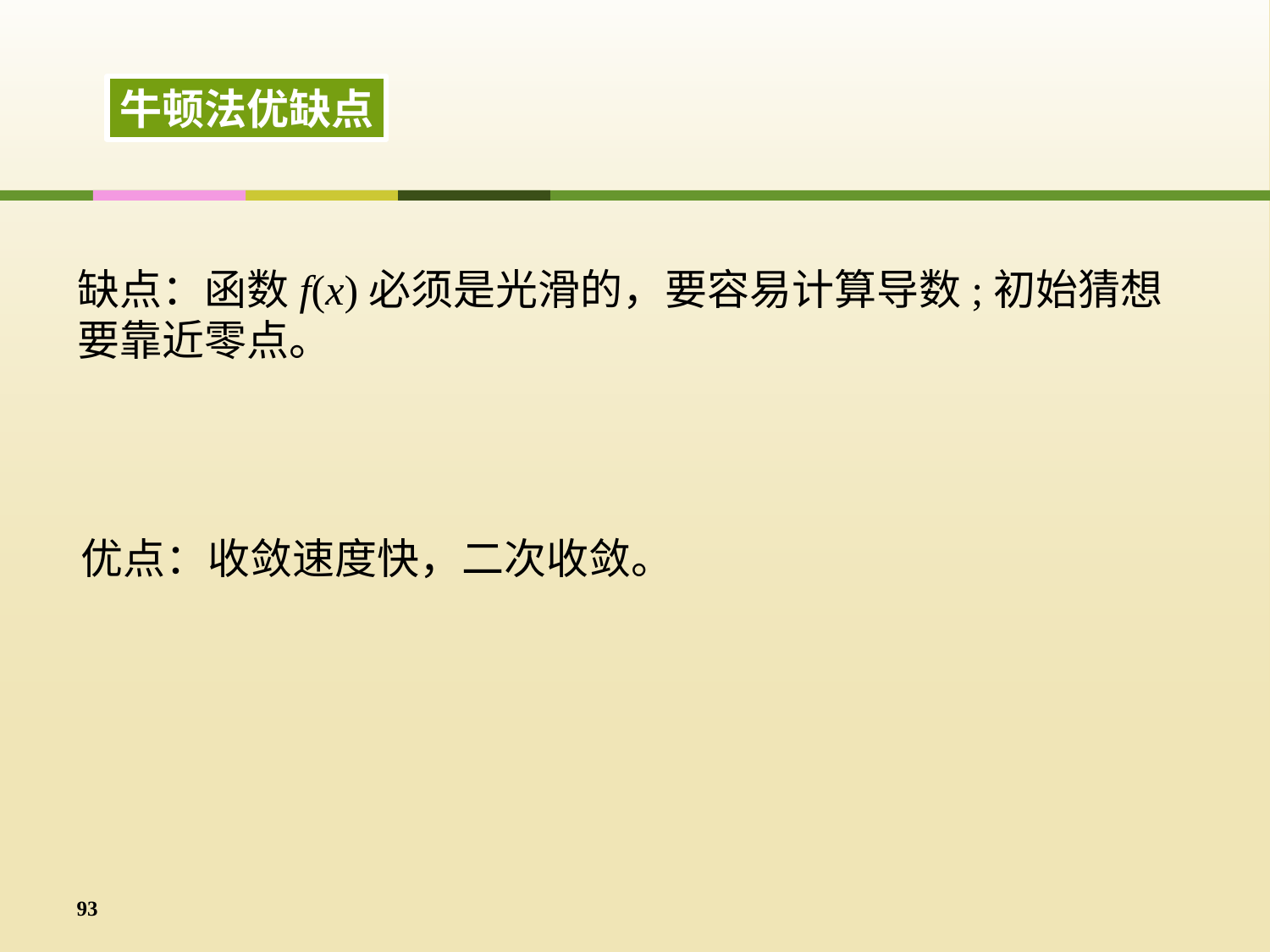

牛顿法优缺点
缺点：函数f(x)必须是光滑的，要容易计算导数;初始猜想要靠近零点。
优点：收敛速度快，二次收敛。
93